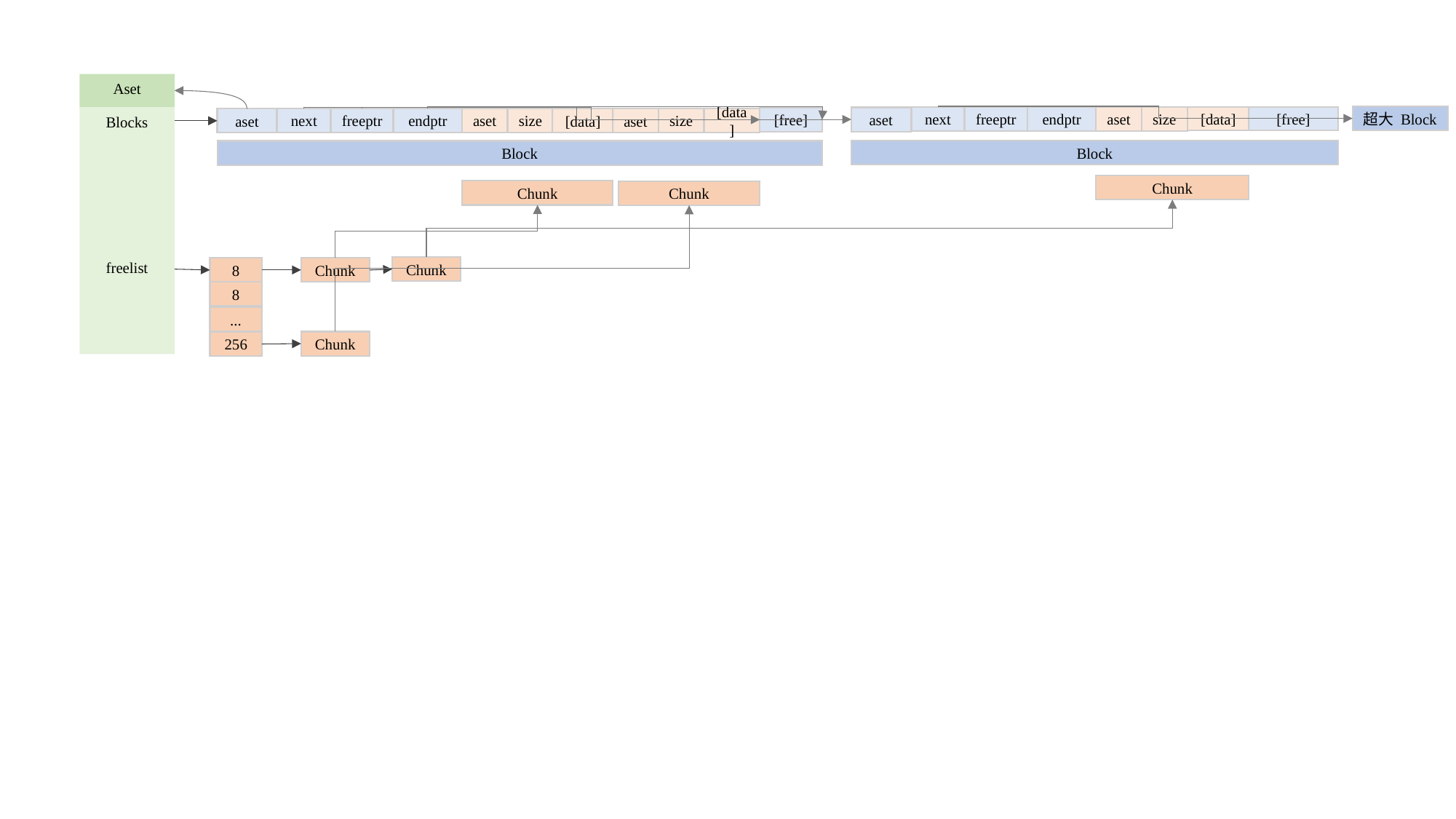

Aset
超大 Block
size
[data]
[free]
Blocks

freelist
next
freeptr
endptr
aset
aset
[free]
size
next
freeptr
endptr
aset
size
[data]
[data]
aset
aset
Block
Block
Chunk
Chunk
Chunk
Chunk
8
Chunk
8
...
Chunk
256